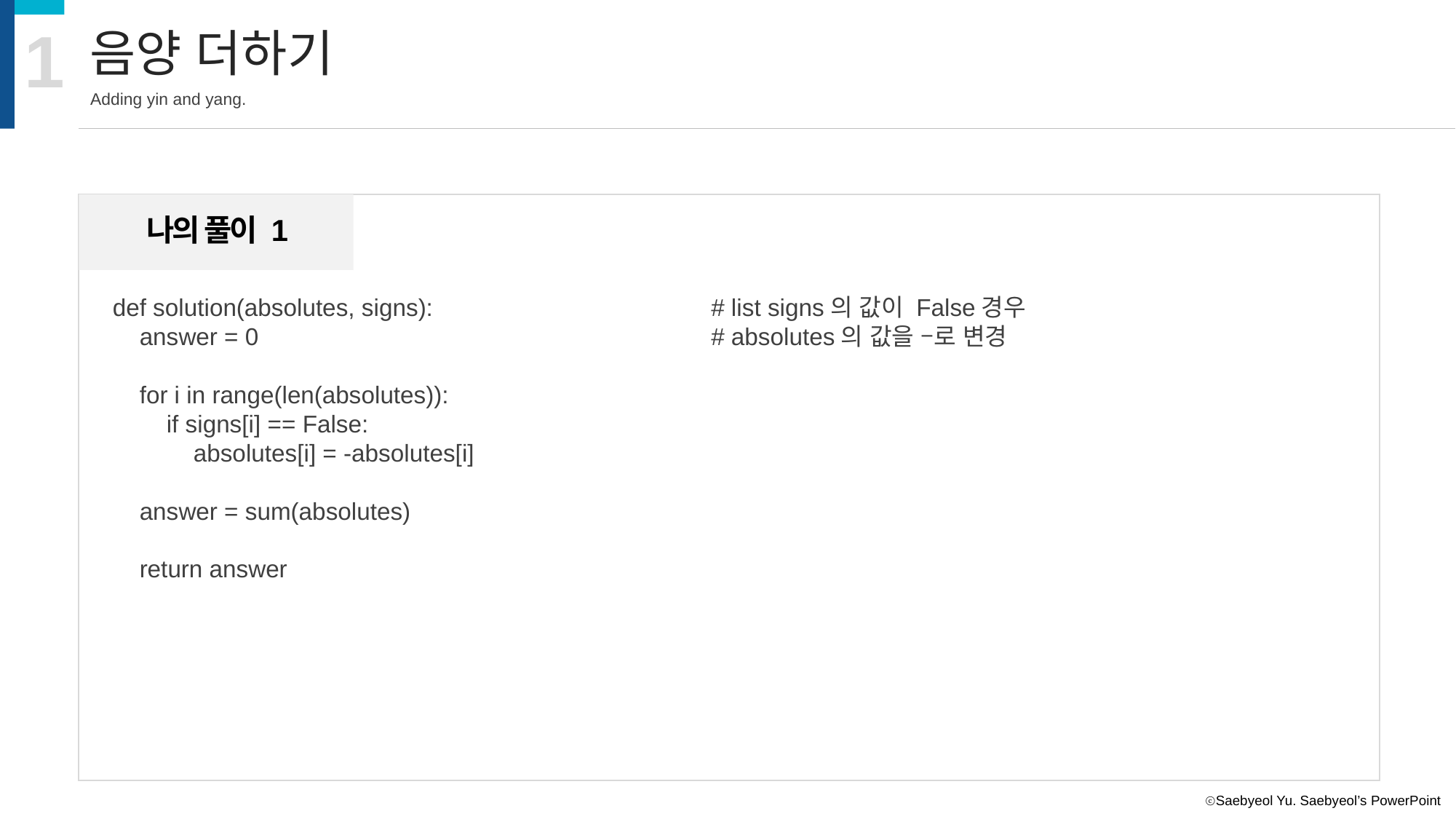

1
음양 더하기
Adding yin and yang.

나의 풀이 1
def solution(absolutes, signs):
    answer = 0

    for i in range(len(absolutes)):
        if signs[i] == False:
            absolutes[i] = -absolutes[i]

    answer = sum(absolutes)

    return answer
# list signs의 값이 False경우
# absolutes의 값을 –로 변경